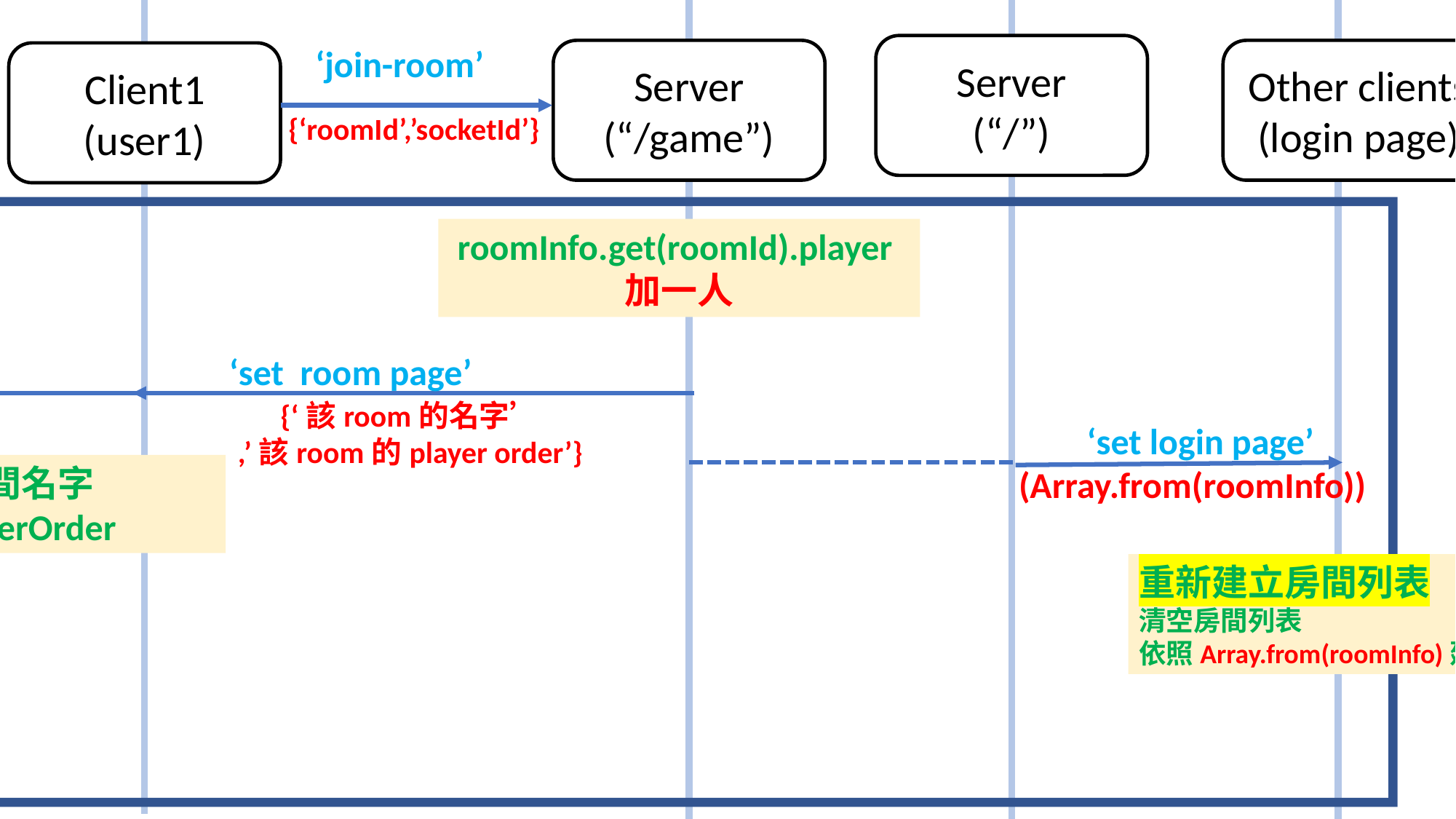

join-room

 ‘join-room’
Server
(“/”)
Other clients
(login page)
Server
(“/game”)
Client1
(user1)
同room的其他client
(game page)
{‘roomId’,’socketId’}
roomId!=socketId

roomInfo.get(roomId).player加一人
 ‘set  room page’
{‘該room的名字’
,’該room的player order’}
  ‘set login page’
(Array.from(roomInfo))
顯示房間名字
更新playerOrder
重新建立房間列表
清空房間列表
依照Array.from(roomInfo)建立房間大廳